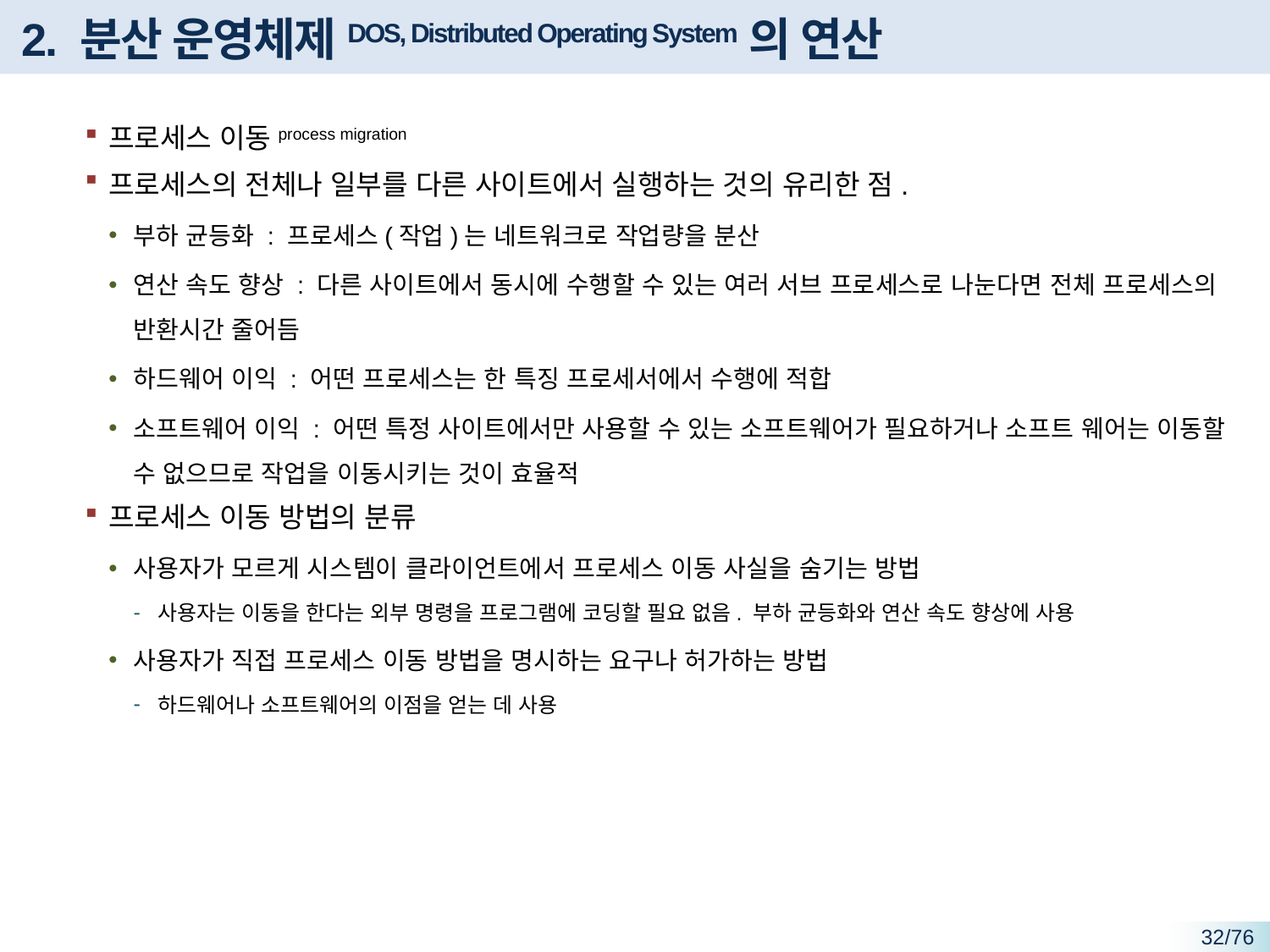

# 2. 분산 운영체제DOS, Distributed Operating System의 연산
프로세스 이동process migration
프로세스의 전체나 일부를 다른 사이트에서 실행하는 것의 유리한 점.
부하 균등화 : 프로세스(작업)는 네트워크로 작업량을 분산
연산 속도 향상 : 다른 사이트에서 동시에 수행할 수 있는 여러 서브 프로세스로 나눈다면 전체 프로세스의 반환시간 줄어듬
하드웨어 이익 : 어떤 프로세스는 한 특징 프로세서에서 수행에 적합
소프트웨어 이익 : 어떤 특정 사이트에서만 사용할 수 있는 소프트웨어가 필요하거나 소프트 웨어는 이동할 수 없으므로 작업을 이동시키는 것이 효율적
프로세스 이동 방법의 분류
사용자가 모르게 시스템이 클라이언트에서 프로세스 이동 사실을 숨기는 방법
사용자는 이동을 한다는 외부 명령을 프로그램에 코딩할 필요 없음. 부하 균등화와 연산 속도 향상에 사용
사용자가 직접 프로세스 이동 방법을 명시하는 요구나 허가하는 방법
하드웨어나 소프트웨어의 이점을 얻는 데 사용